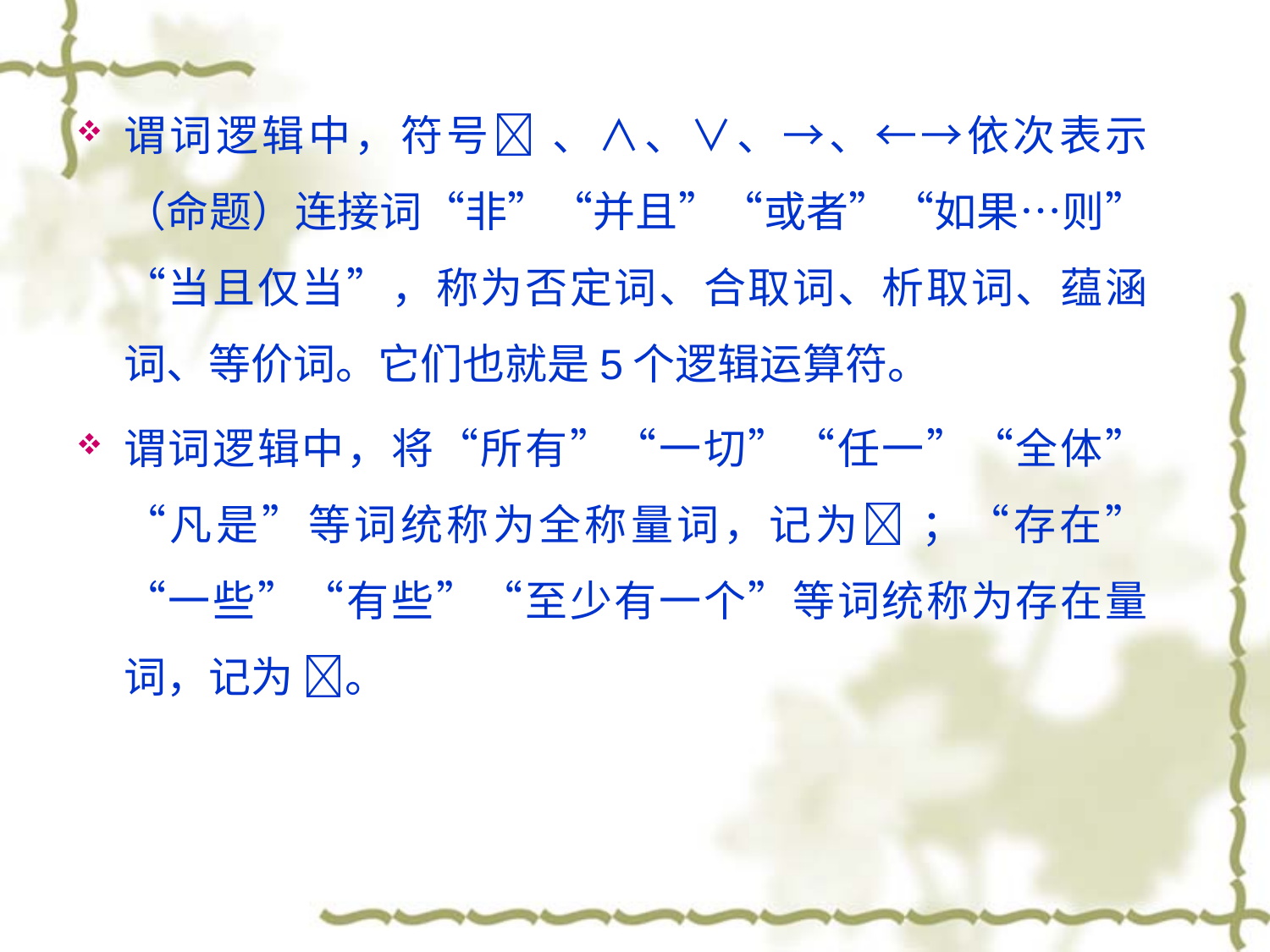

谓词逻辑中，符号¬ 、∧、∨、→、←→依次表示（命题）连接词“非”“并且”“或者”“如果…则”“当且仅当”，称为否定词、合取词、析取词、蕴涵词、等价词。它们也就是5个逻辑运算符。
谓词逻辑中，将“所有”“一切”“任一”“全体”“凡是”等词统称为全称量词，记为∀ ；“存在”“一些”“有些”“至少有一个”等词统称为存在量词，记为 ∃。